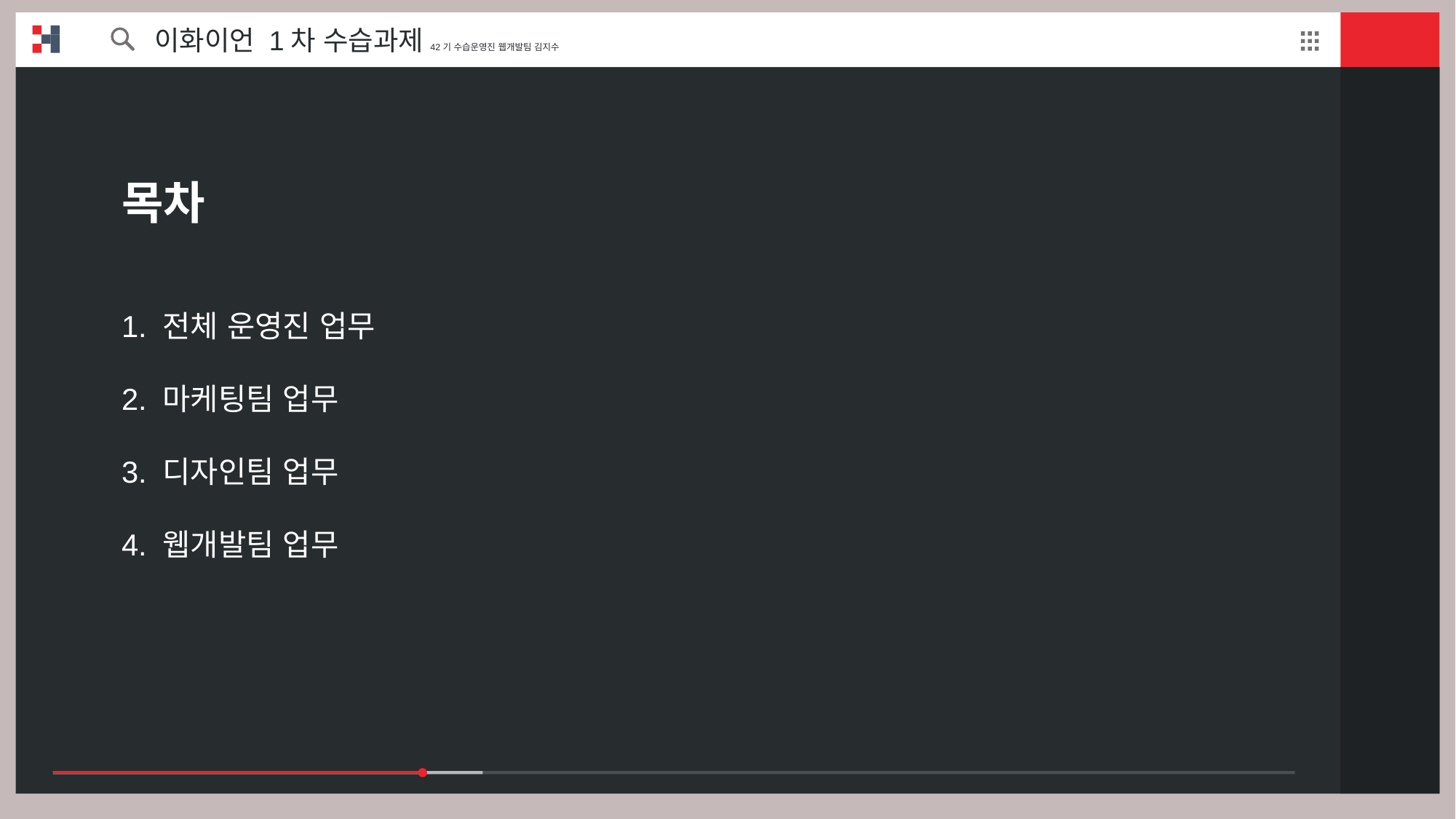

이화이언 1차 수습과제42기 수습운영진 웹개발팀 김지수

목차

전체 운영진 업무

마케팅팀 업무

디자인팀 업무

웹개발팀 업무